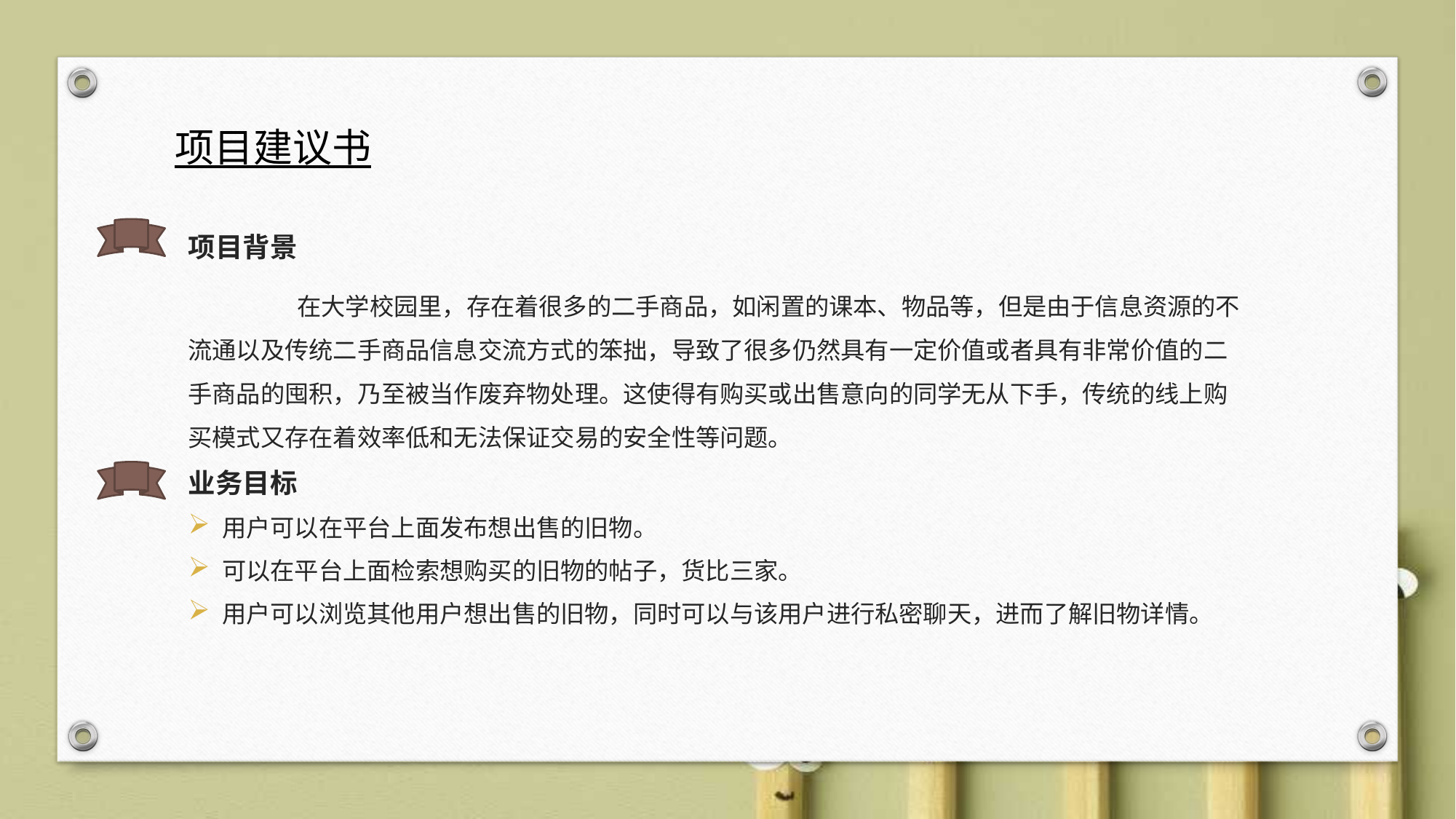

项目建议书
项目背景
	在大学校园里，存在着很多的二手商品，如闲置的课本、物品等，但是由于信息资源的不流通以及传统二手商品信息交流方式的笨拙，导致了很多仍然具有一定价值或者具有非常价值的二手商品的囤积，乃至被当作废弃物处理。这使得有购买或出售意向的同学无从下手，传统的线上购买模式又存在着效率低和无法保证交易的安全性等问题。
业务目标
用户可以在平台上面发布想出售的旧物。
可以在平台上面检索想购买的旧物的帖子，货比三家。
用户可以浏览其他用户想出售的旧物，同时可以与该用户进行私密聊天，进而了解旧物详情。